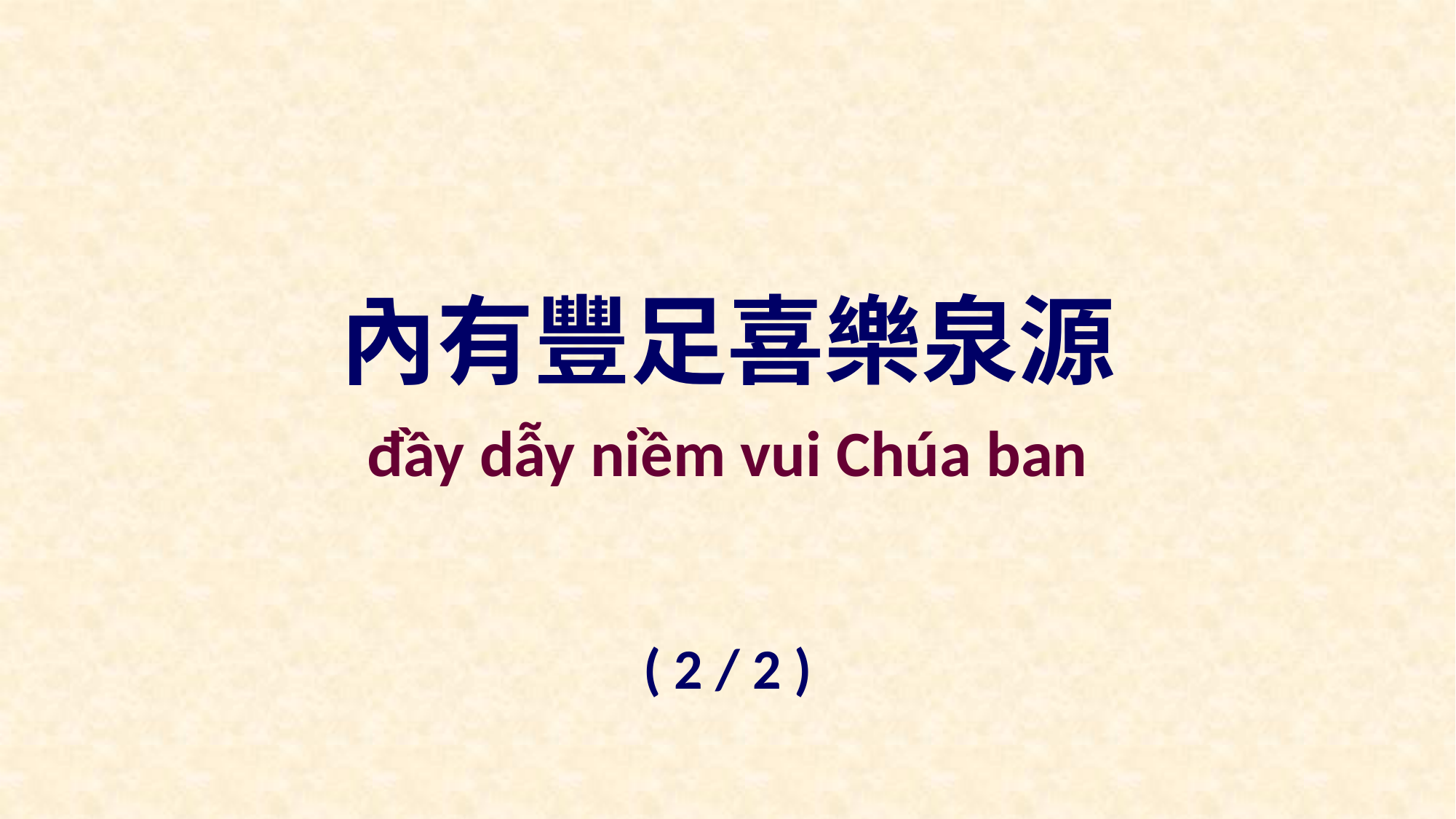

內有豐足喜樂泉源
đầy dẫy niềm vui Chúa ban
( 2 / 2 )